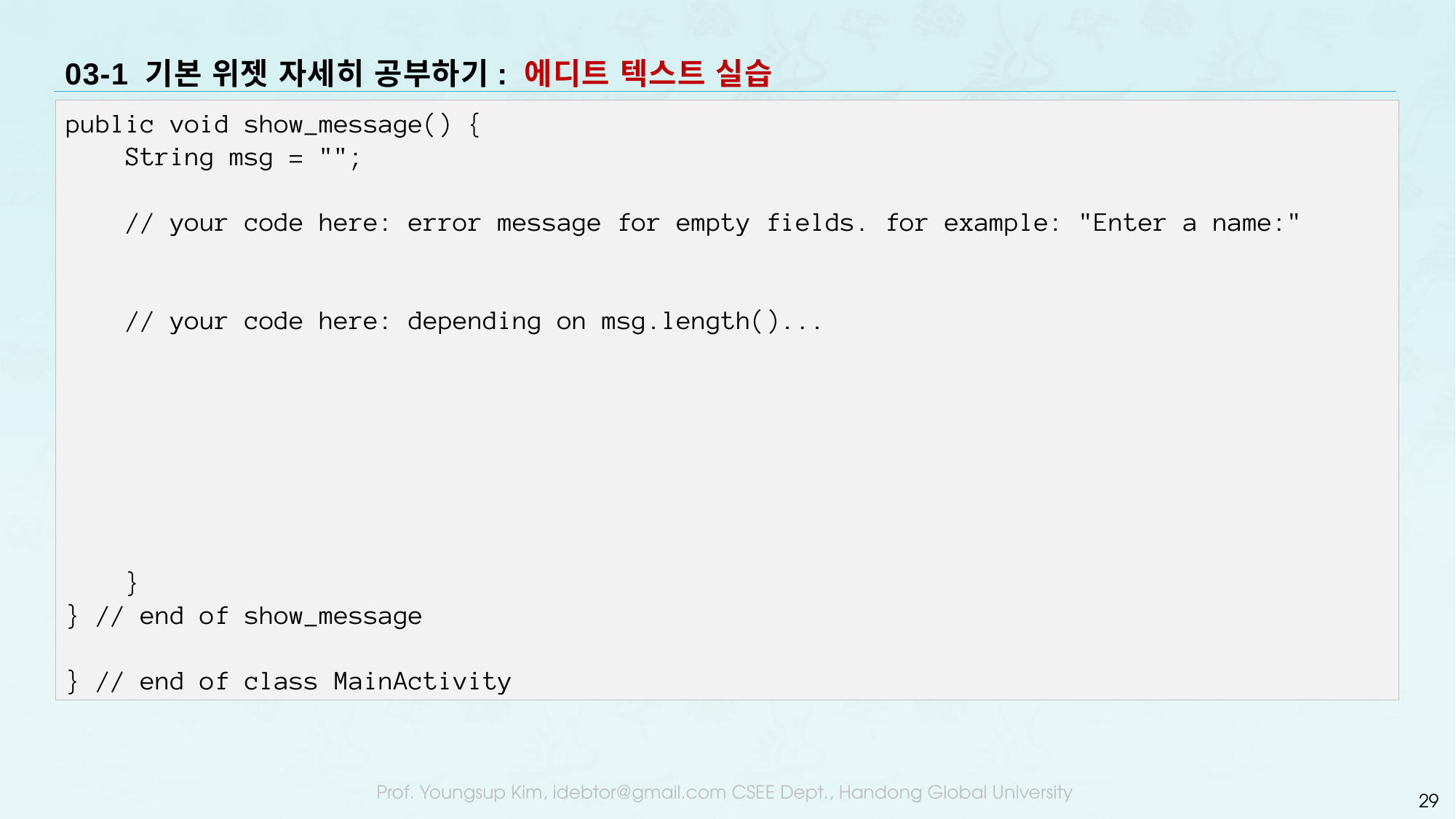

# 03-1 기본 위젯 자세히 공부하기: 에디트 텍스트 실습

public void show_message() {
    String msg = "";

    // your code here: error message for empty fields. for example: "Enter a name:"

    // your code here: depending on msg.length()...

    }
} // end of show_message

} // end of class MainActivity
29